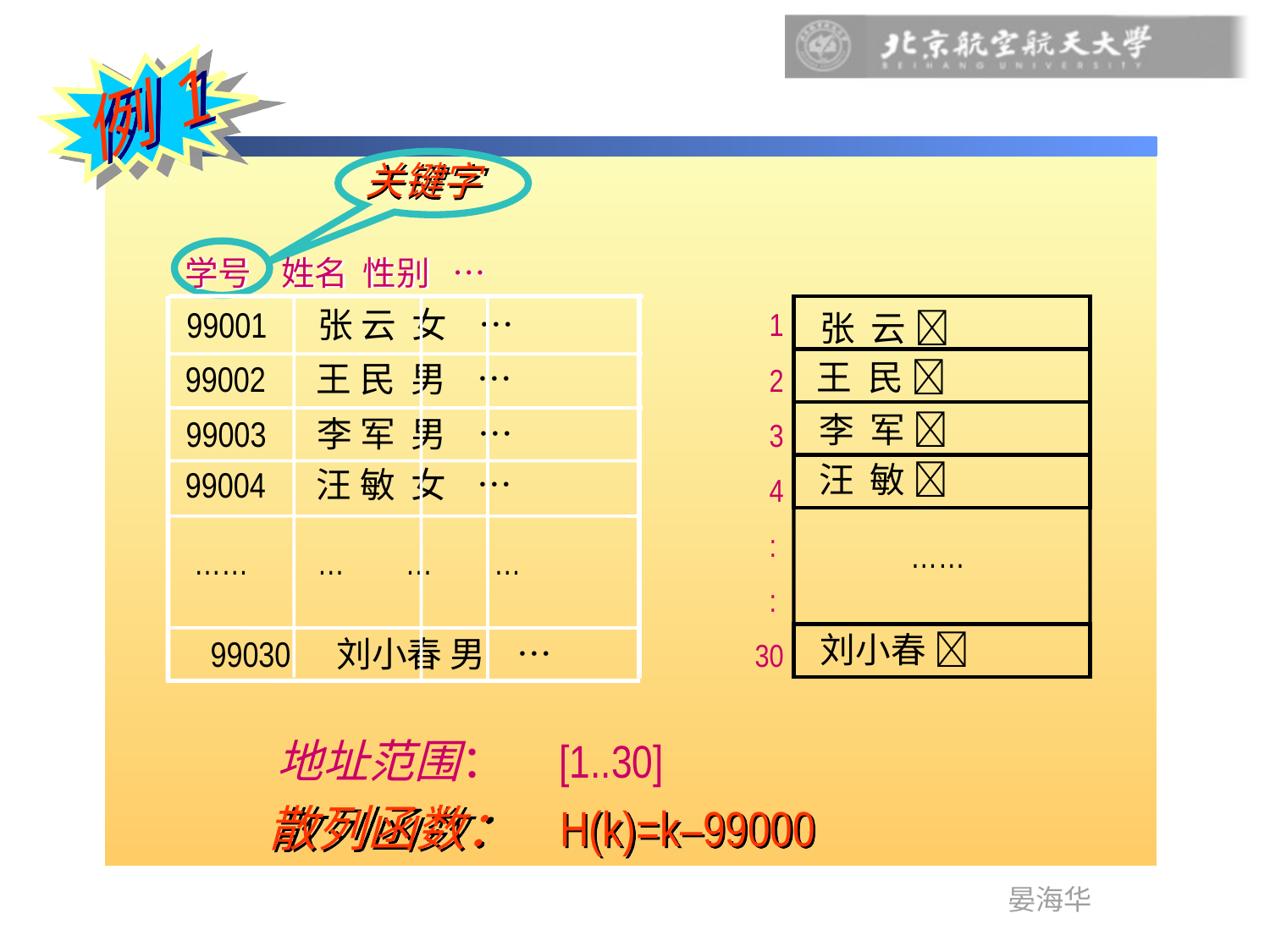

例1
关键字

 学号    姓名  性别   …

99001  张 云  女    …
99002  王 民  男    …

99003  李 军  男    …

99004  汪 敏  女    …

……         …        …        …
99030   刘小春 男    …

  1
  2
  3
  4
  :
  :
30

……

张  云 …
王  民 …
李  军 …
汪  敏 …
刘小春 …
地址范围：    [1..30]
 散列函数：   H(k)=k–99000